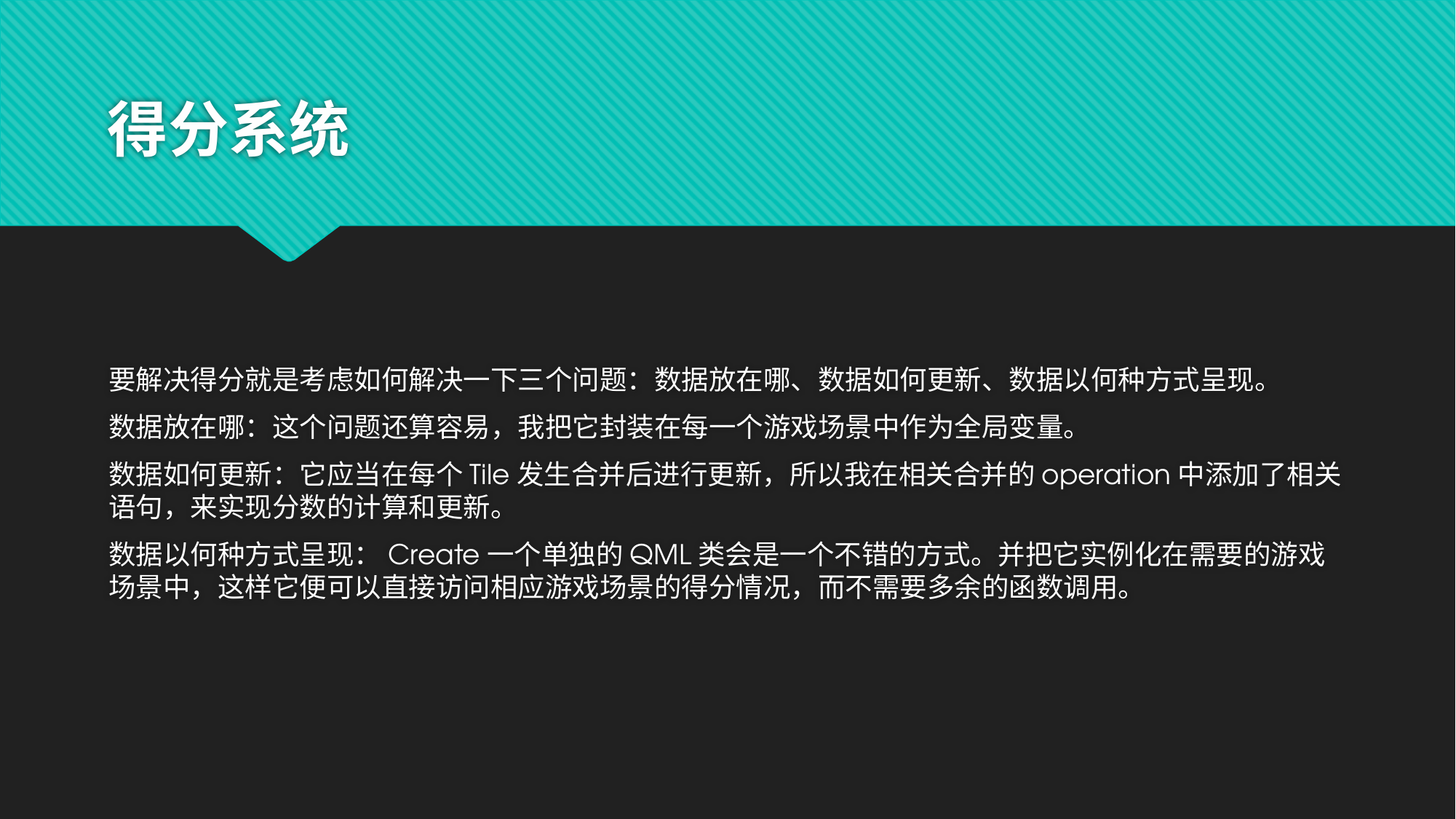

# 得分系统
要解决得分就是考虑如何解决一下三个问题：数据放在哪、数据如何更新、数据以何种方式呈现。
数据放在哪：这个问题还算容易，我把它封装在每一个游戏场景中作为全局变量。
数据如何更新：它应当在每个Tile发生合并后进行更新，所以我在相关合并的operation中添加了相关语句，来实现分数的计算和更新。
数据以何种方式呈现：Create一个单独的QML类会是一个不错的方式。并把它实例化在需要的游戏场景中，这样它便可以直接访问相应游戏场景的得分情况，而不需要多余的函数调用。